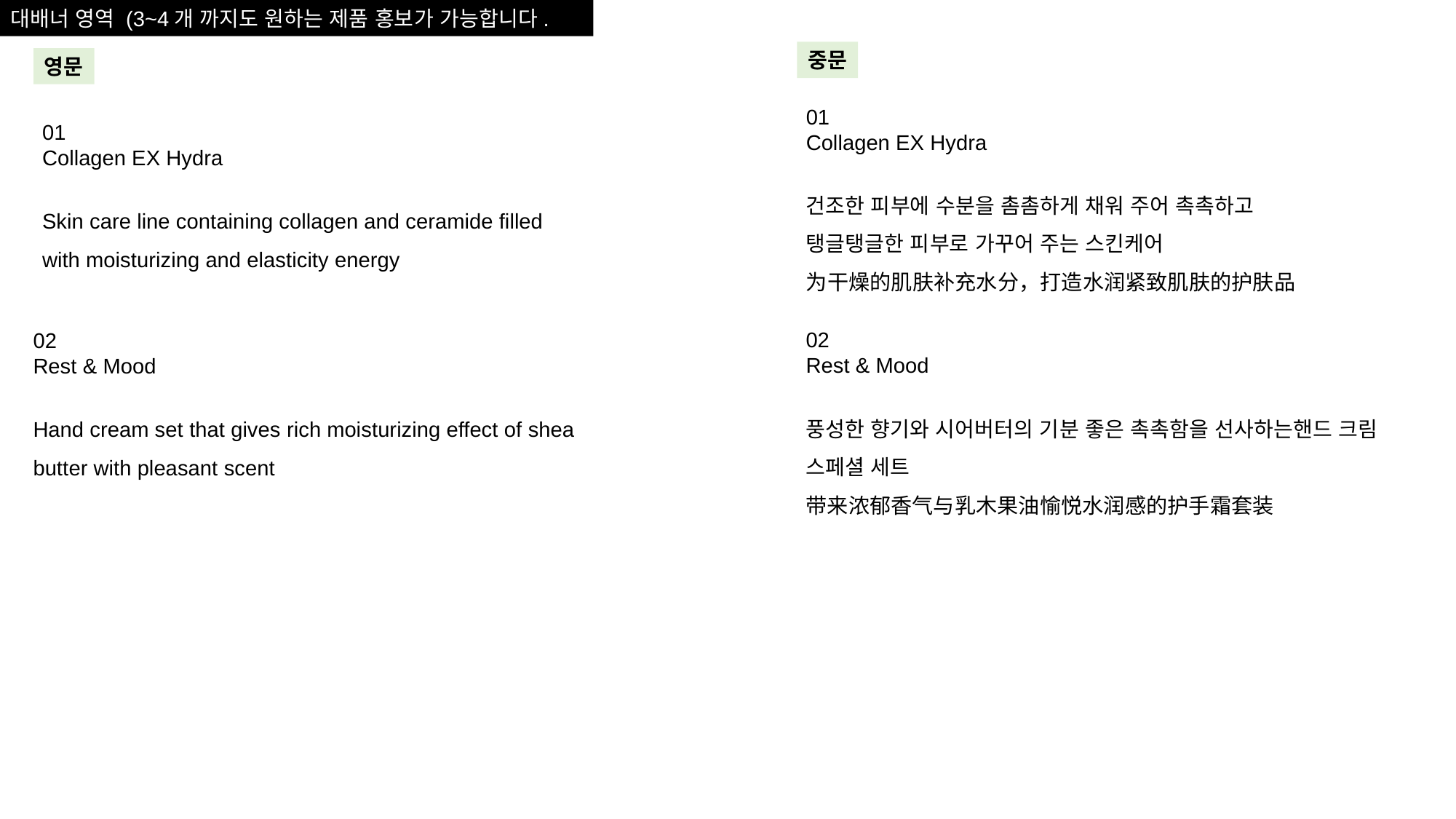

대배너 영역 (3~4개 까지도 원하는 제품 홍보가 가능합니다.
중문
영문
01
Collagen EX Hydra

건조한 피부에 수분을 촘촘하게 채워 주어 촉촉하고 탱글탱글한 피부로 가꾸어 주는 스킨케어
为干燥的肌肤补充水分，打造水润紧致肌肤的护肤品
01
Collagen EX Hydra

Skin care line containing collagen and ceramide filled with moisturizing and elasticity energy

02
Rest & Mood

풍성한 향기와 시어버터의 기분 좋은 촉촉함을 선사하는핸드 크림 스페셜 세트
带来浓郁香气与乳木果油愉悦水润感的护手霜套装
02
Rest & Mood

Hand cream set that gives rich moisturizing effect of shea butter with pleasant scent